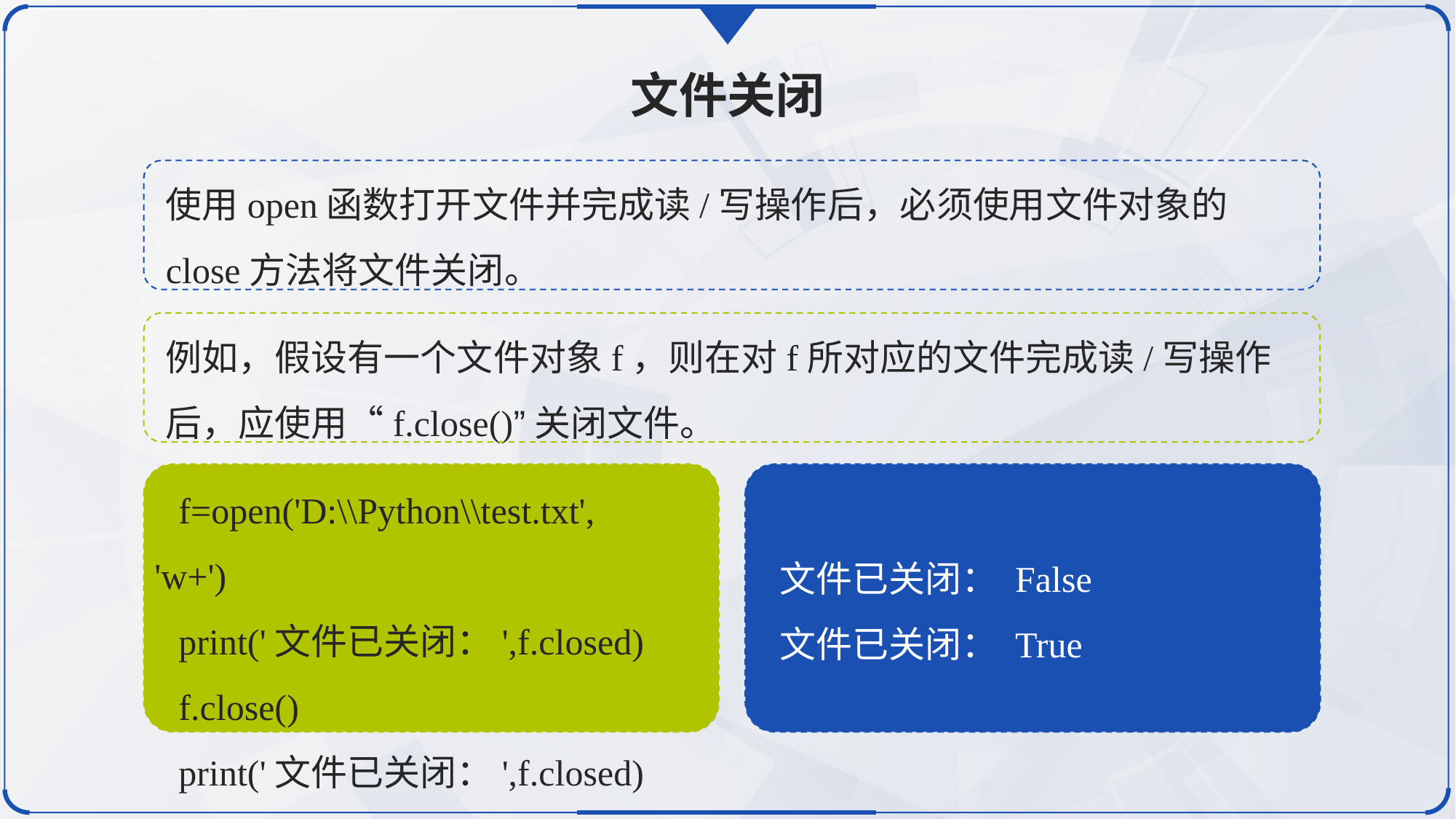

文件关闭
使用open函数打开文件并完成读/写操作后，必须使用文件对象的close方法将文件关闭。

例如，假设有一个文件对象f，则在对f所对应的文件完成读/写操作后，应使用“f.close()”关闭文件。

f=open('D:\\Python\\test.txt', 'w+')
print('文件已关闭：',f.closed)
f.close()
print('文件已关闭：',f.closed)

文件已关闭： False
文件已关闭： True